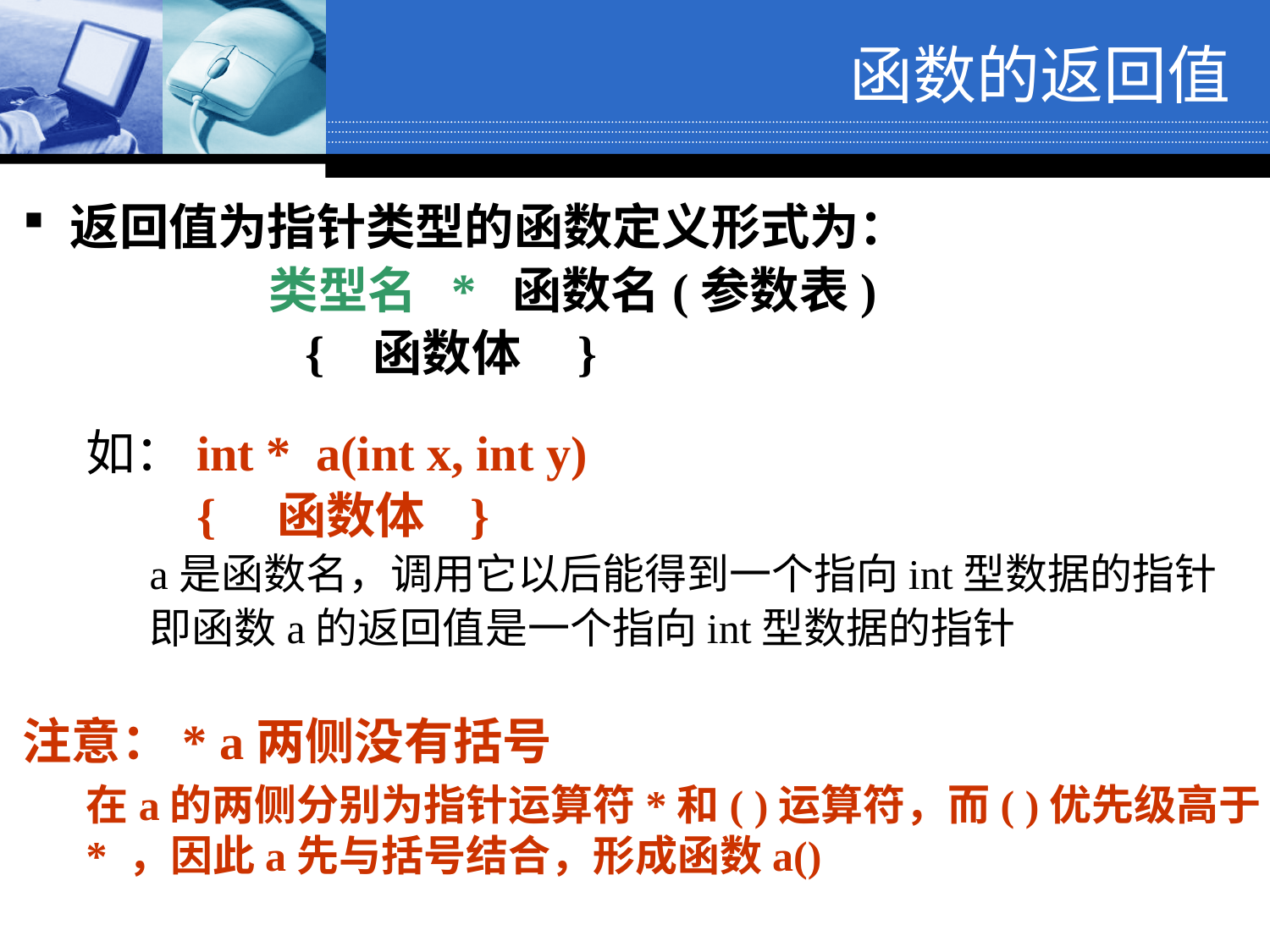

# 函数的返回值
返回值为指针类型的函数定义形式为：
	                 类型名  *  函数名(参数表)
                       {   函数体    }

如：int *  a(int x, int y)
         {    函数体   }
a是函数名，调用它以后能得到一个指向int型数据的指针
即函数a的返回值是一个指向int型数据的指针

注意：* a两侧没有括号
在a的两侧分别为指针运算符*和( )运算符，而( )优先级高于* ，因此a先与括号结合，形成函数a()